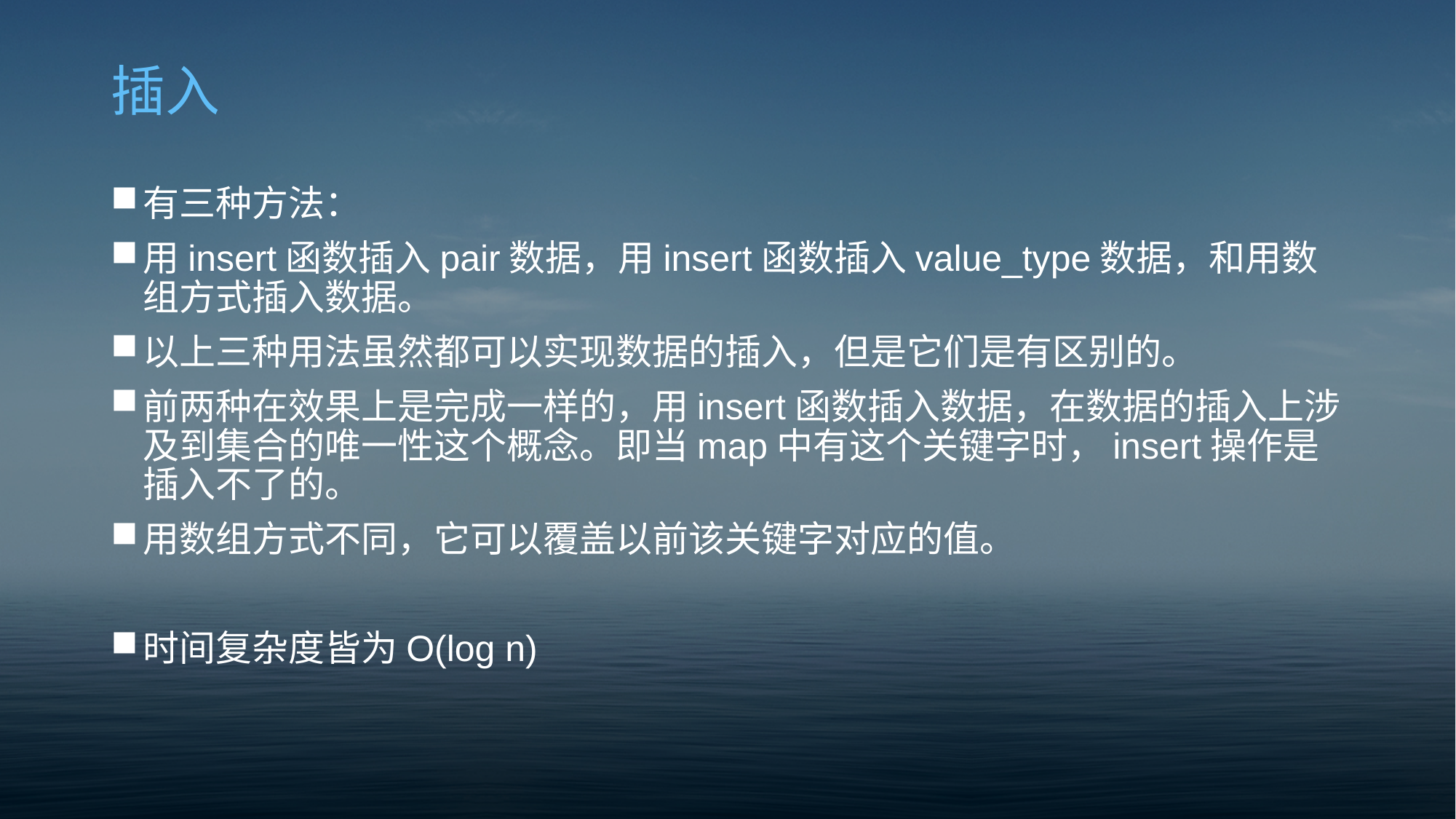

# 插入
有三种方法：
用insert函数插入pair数据，用insert函数插入value_type数据，和用数组方式插入数据。
以上三种用法虽然都可以实现数据的插入，但是它们是有区别的。
前两种在效果上是完成一样的，用insert函数插入数据，在数据的插入上涉及到集合的唯一性这个概念。即当map中有这个关键字时，insert操作是插入不了的。
用数组方式不同，它可以覆盖以前该关键字对应的值。

时间复杂度皆为O(log n)